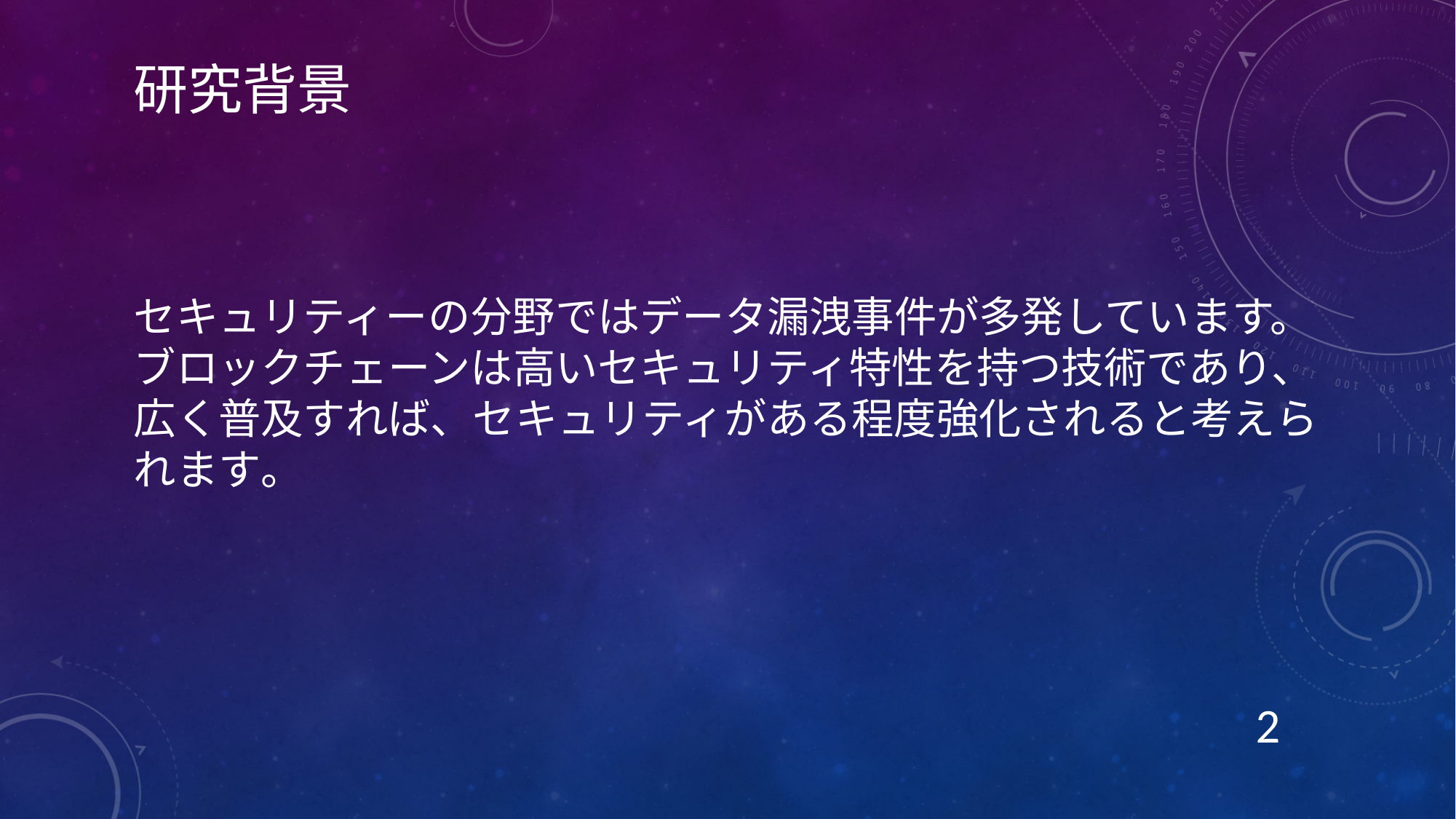

# 研究背景
セキュリティーの分野ではデータ漏洩事件が多発しています。ブロックチェーンは高いセキュリティ特性を持つ技術であり、広く普及すれば、セキュリティがある程度強化されると考えられます。
2